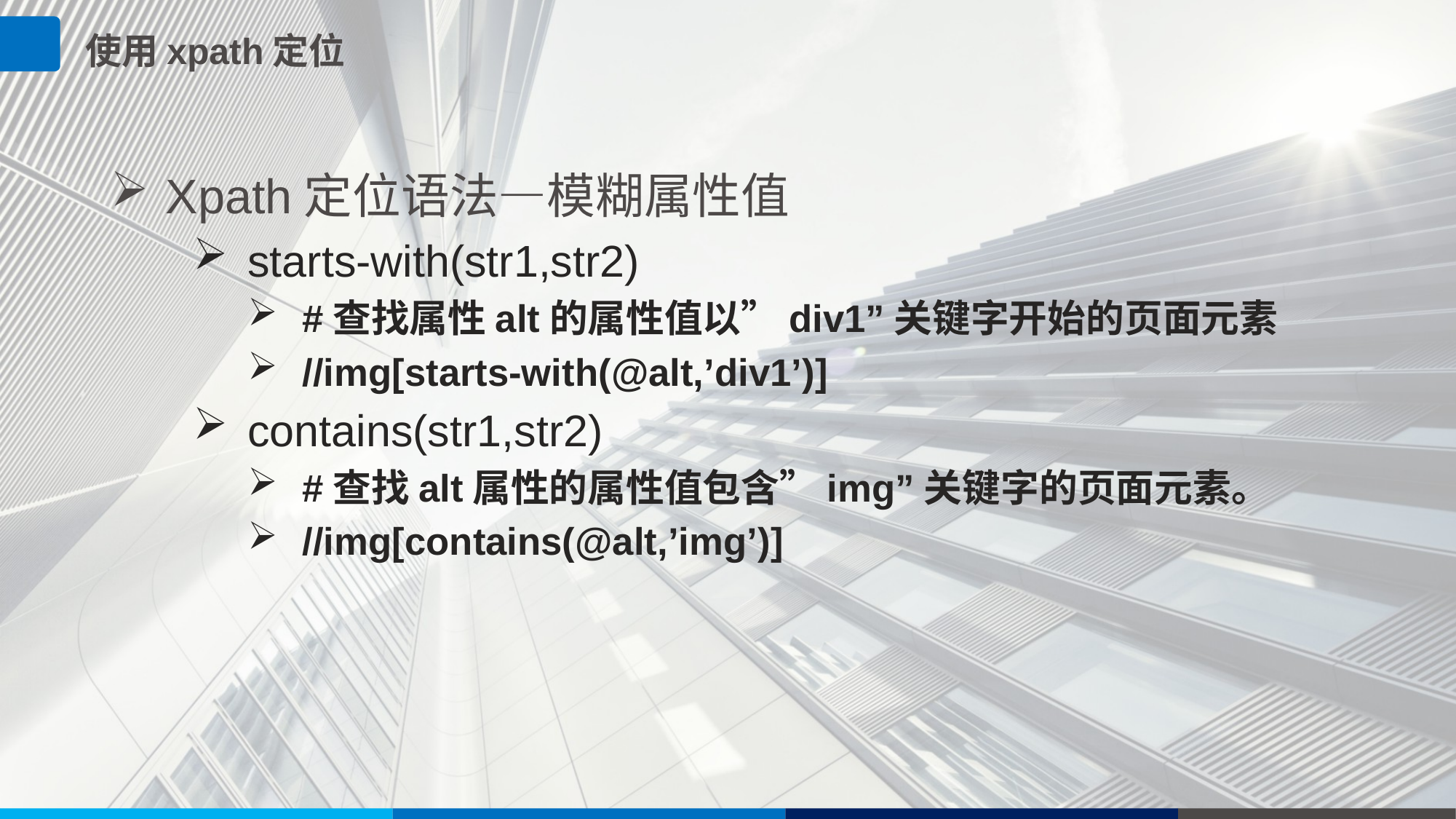

使用xpath定位
Xpath定位语法—模糊属性值
starts-with(str1,str2)
#查找属性alt的属性值以”div1”关键字开始的页面元素
//img[starts-with(@alt,’div1’)]
contains(str1,str2)
#查找alt属性的属性值包含”img”关键字的页面元素。
//img[contains(@alt,’img’)]